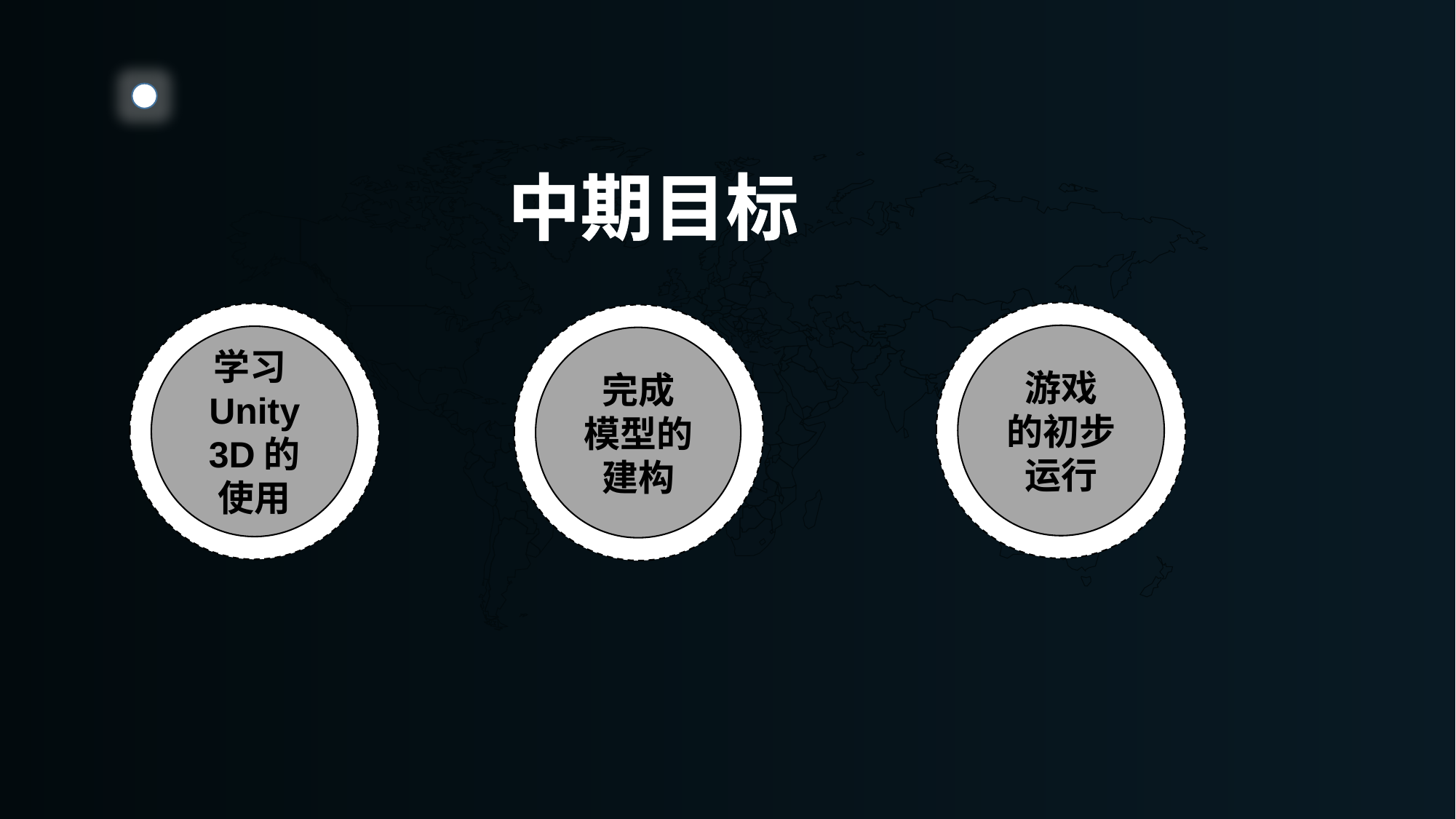

中期目标

游戏
的初步运行

学习Unity
3D的
使用

完成
模型的
建构